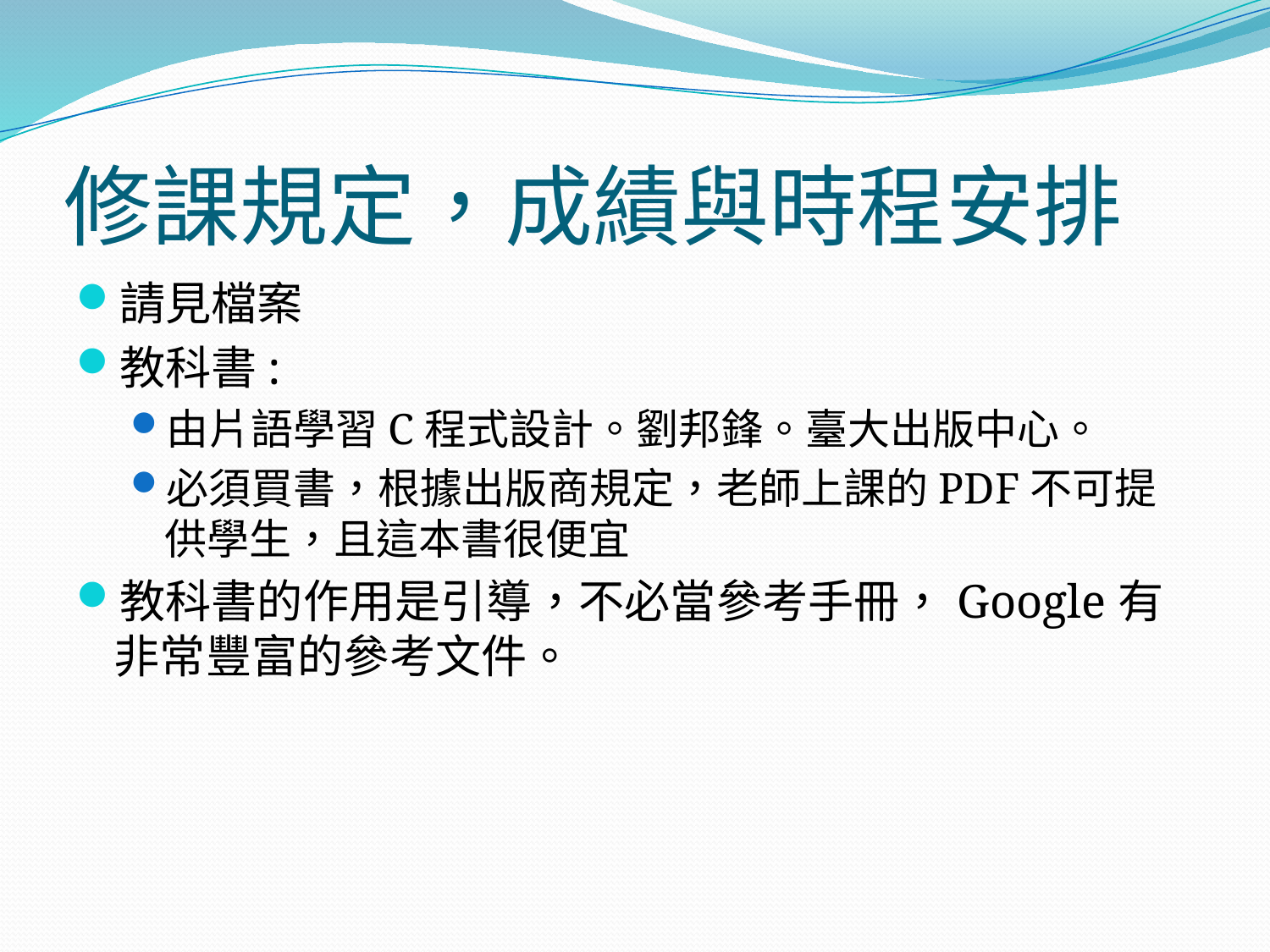

# 修課規定，成績與時程安排
請見檔案
教科書:
由片語學習C程式設計。劉邦鋒。臺大出版中心。
必須買書，根據出版商規定，老師上課的PDF不可提供學生，且這本書很便宜
教科書的作用是引導，不必當參考手冊，Google有非常豐富的參考文件。